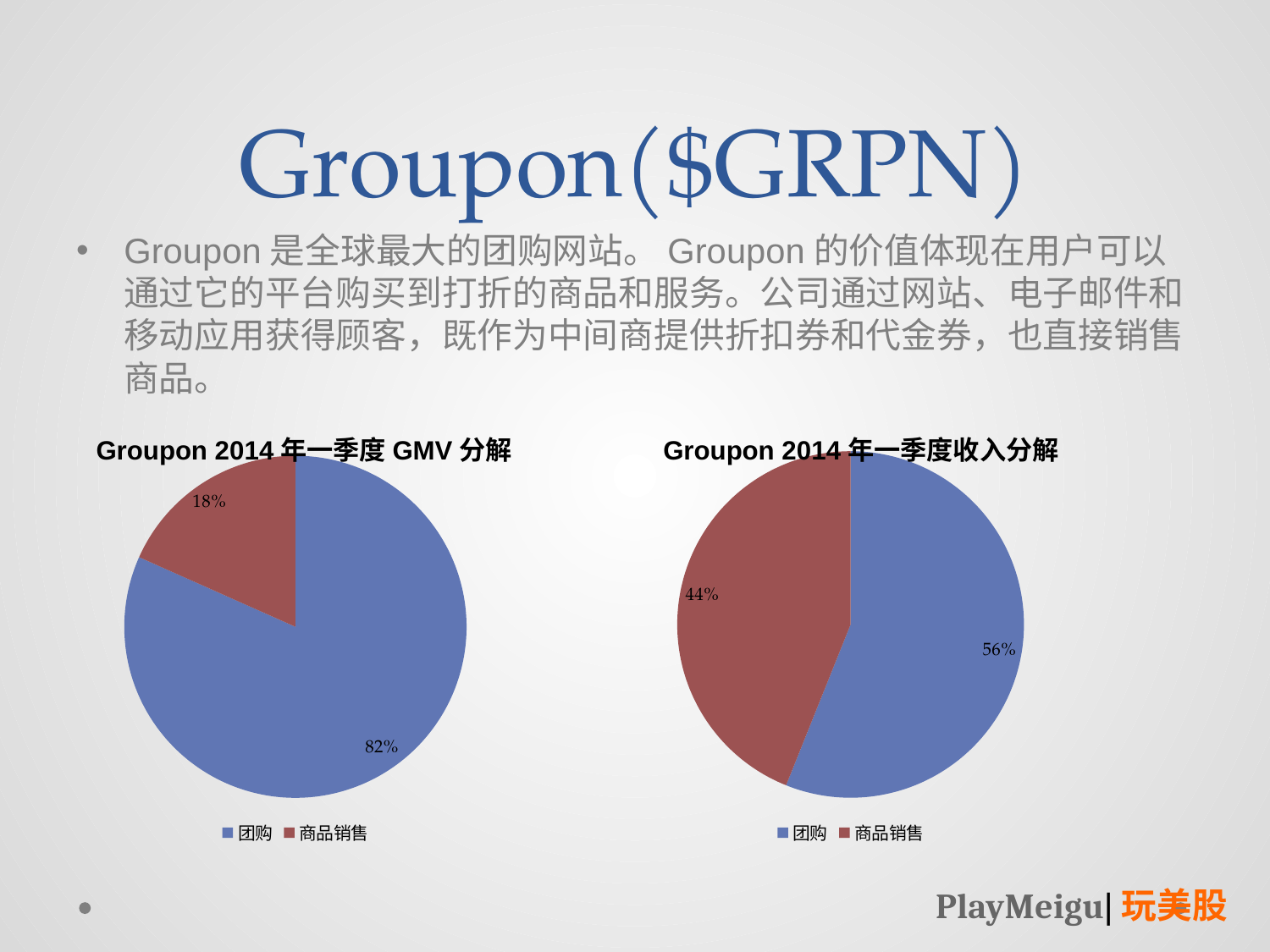

# Groupon($GRPN)
Groupon是全球最大的团购网站。Groupon的价值体现在用户可以通过它的平台购买到打折的商品和服务。公司通过网站、电子邮件和移动应用获得顾客，既作为中间商提供折扣券和代金券，也直接销售商品。
Groupon 2014年一季度GMV分解
Groupon 2014年一季度收入分解

### Chart

| Category |  |
|---|---|
| 团购 | 0.5606860158311345 |
| 商品销售 | 0.43931398416886563 |

### Chart

| Category |  |
|---|---|
| 团购 | 0.8167308750687949 |
| 商品销售 | 0.18326912493120534 |
PlayMeigu|玩美股